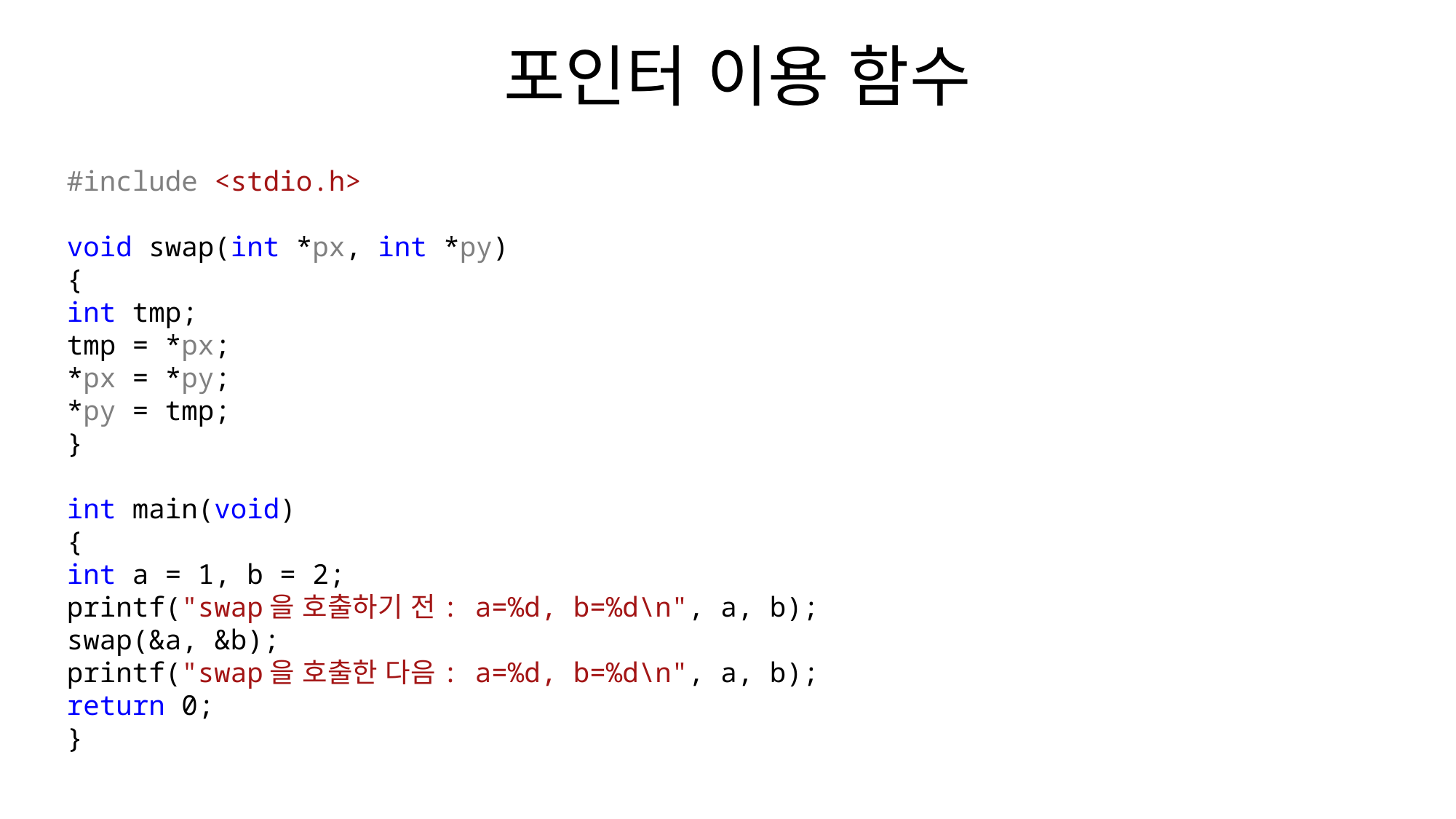

# 포인터 이용 함수
#include <stdio.h>

void swap(int *px, int *py)
{
int tmp;
tmp = *px;
*px = *py;
*py = tmp;
}

int main(void)
{
int a = 1, b = 2;
printf("swap을 호출하기 전: a=%d, b=%d\n", a, b);
swap(&a, &b);
printf("swap을 호출한 다음: a=%d, b=%d\n", a, b);
return 0;
}